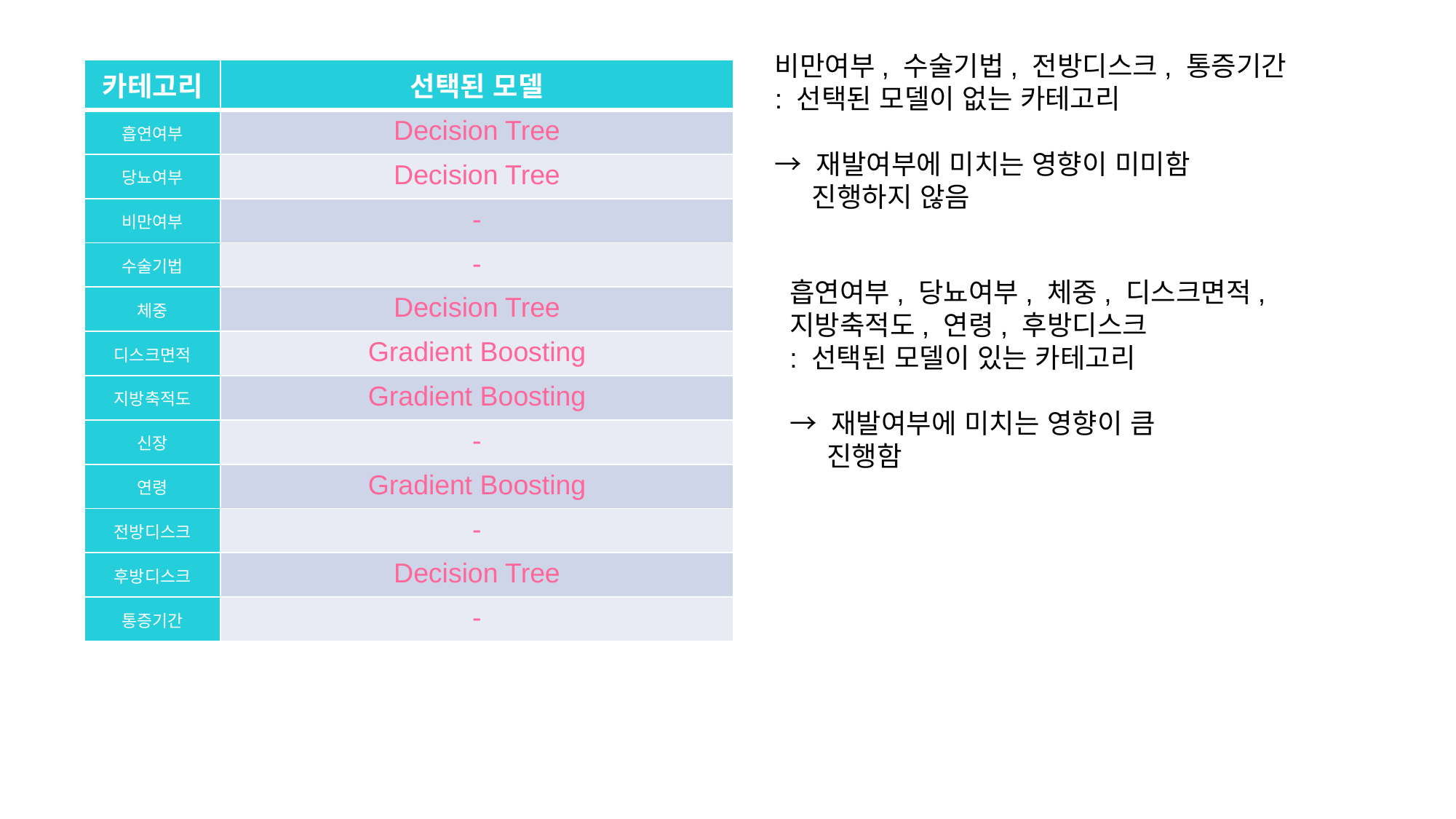

비만여부, 수술기법, 전방디스크, 통증기간
: 선택된 모델이 없는 카테고리

→ 재발여부에 미치는 영향이 미미함
    진행하지 않음
| 카테고리 | 선택된 모델 |
| --- | --- |
| 흡연여부 | Decision Tree |
| 당뇨여부 | Decision Tree |
| 비만여부 | - |
| 수술기법 | - |
| 체중 | Decision Tree |
| 디스크면적 | Gradient Boosting |
| 지방축적도 | Gradient Boosting |
| 신장 | - |
| 연령 | Gradient Boosting |
| 전방디스크 | - |
| 후방디스크 | Decision Tree |
| 통증기간 | - |
흡연여부, 당뇨여부, 체중, 디스크면적, 지방축적도, 연령, 후방디스크
: 선택된 모델이 있는 카테고리

→ 재발여부에 미치는 영향이 큼
    진행함